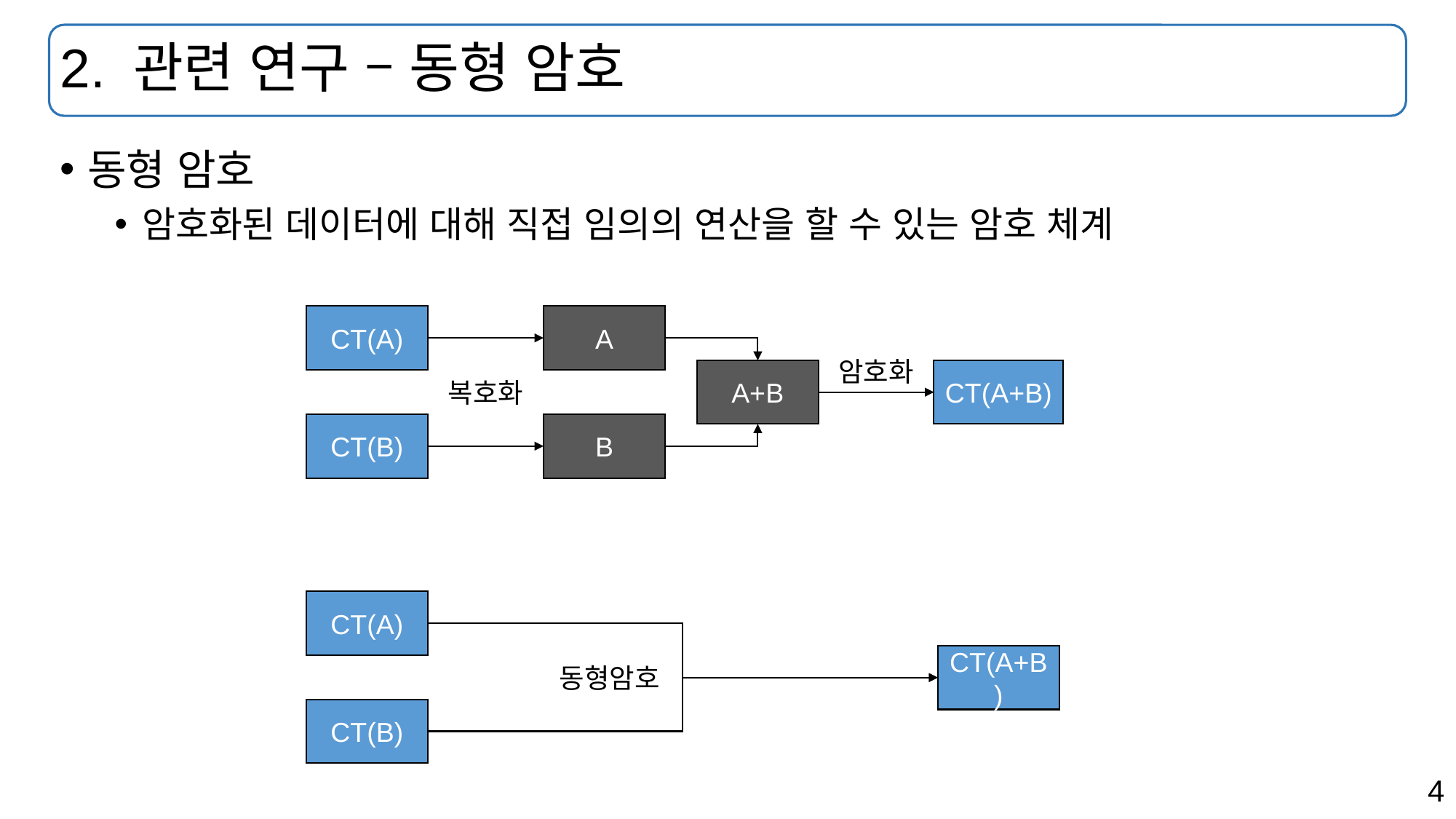

# 2. 관련 연구 – 동형 암호
동형 암호
암호화된 데이터에 대해 직접 임의의 연산을 할 수 있는 암호 체계
CT(A)
A
암호화
A+B
CT(A+B)
복호화
CT(B)
B
CT(A)
CT(A+B)
동형암호
CT(B)